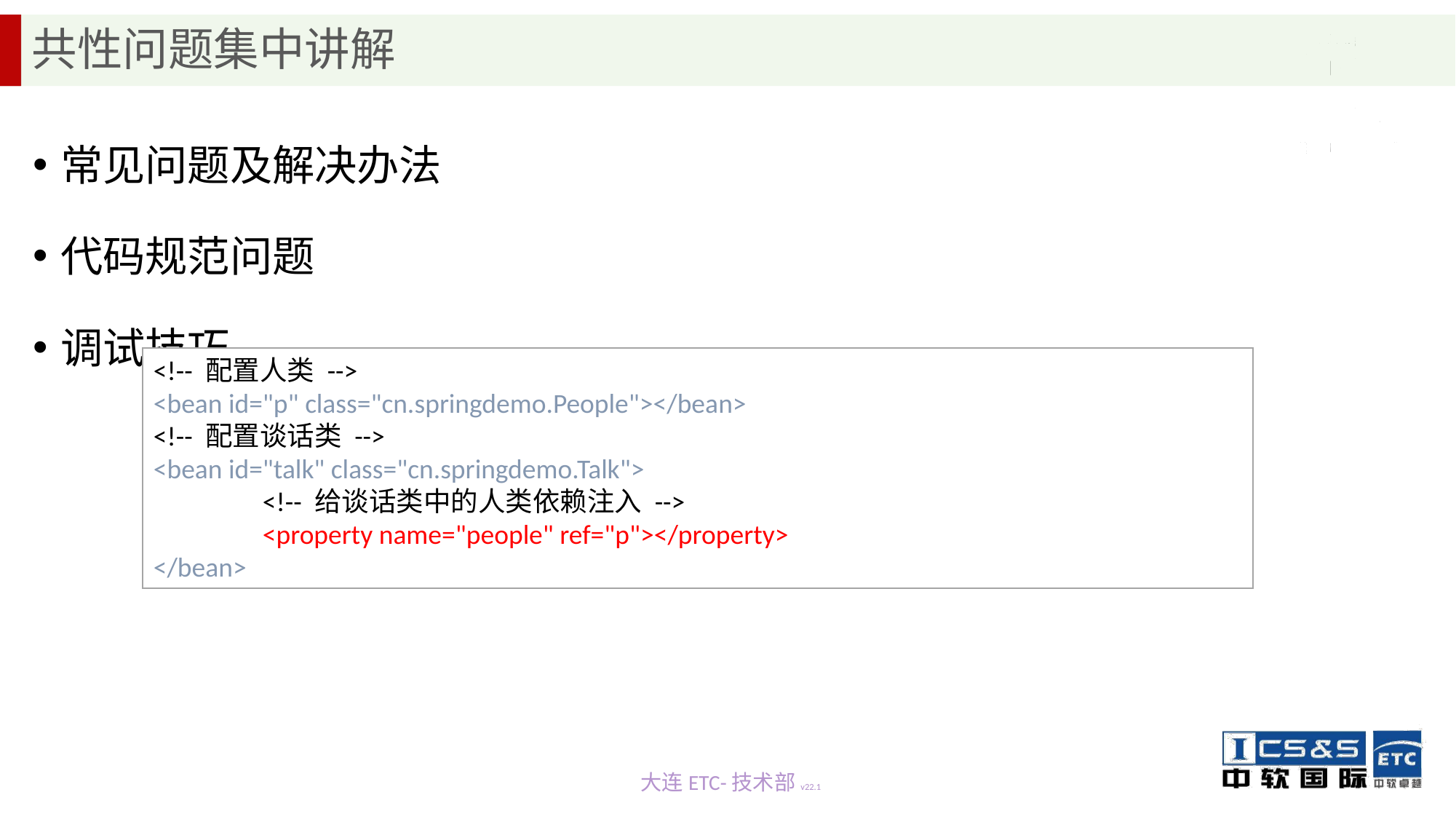

# 共性问题集中讲解
常见问题及解决办法
代码规范问题
调试技巧

<!-- 配置人类 -->
<bean id="p" class="cn.springdemo.People"></bean>
<!-- 配置谈话类 -->
<bean id="talk" class="cn.springdemo.Talk">
	<!-- 给谈话类中的人类依赖注入 -->
	<property name="people" ref="p"></property>
</bean>